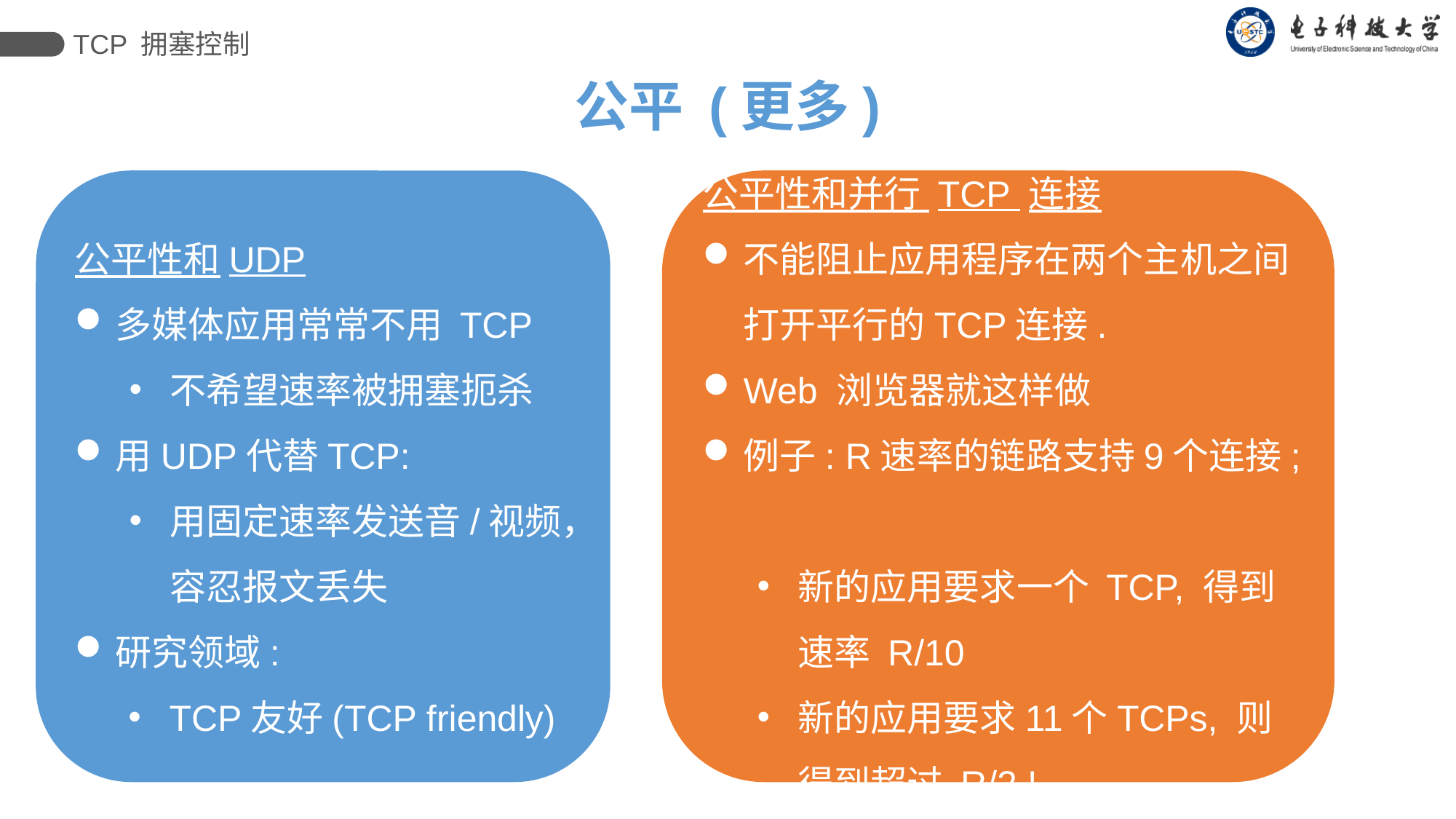

TCP 拥塞控制

公平 (更多)
公平性和并行 TCP 连接
不能阻止应用程序在两个主机之间打开平行的TCP连接.
Web 浏览器就这样做
例子: R速率的链路支持9个连接;
新的应用要求一个 TCP, 得到速率 R/10
新的应用要求11个TCPs, 则得到超过 R/2 !
公平性和UDP
多媒体应用常常不用 TCP
不希望速率被拥塞扼杀
用UDP代替TCP:
用固定速率发送音/视频，容忍报文丢失
研究领域:
TCP友好(TCP friendly)